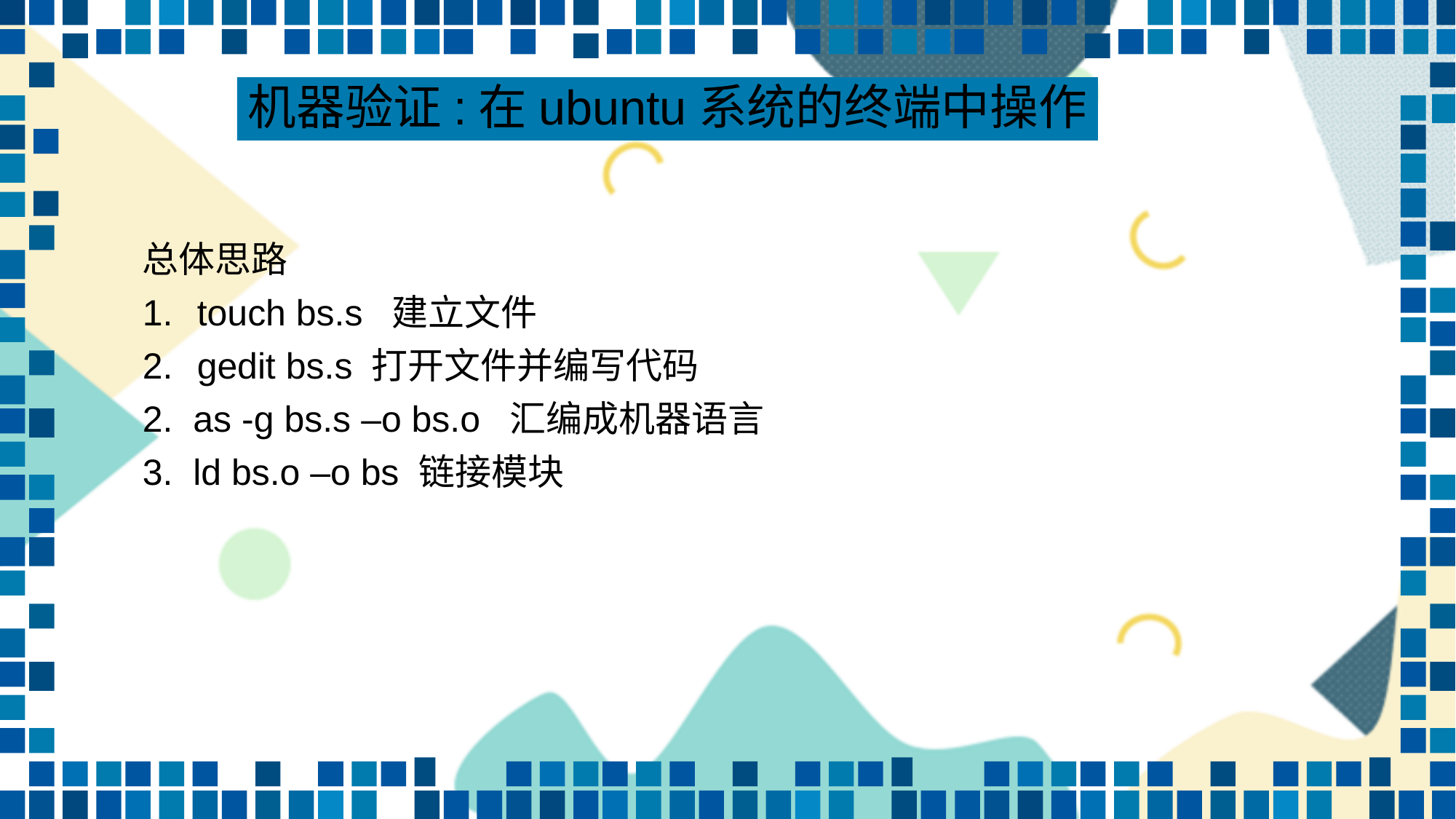

机器验证:在ubuntu系统的终端中操作

总体思路
touch bs.s  建立文件
gedit bs.s 打开文件并编写代码
2.  as -g bs.s –o bs.o  汇编成机器语言
3.  ld bs.o –o bs 链接模块